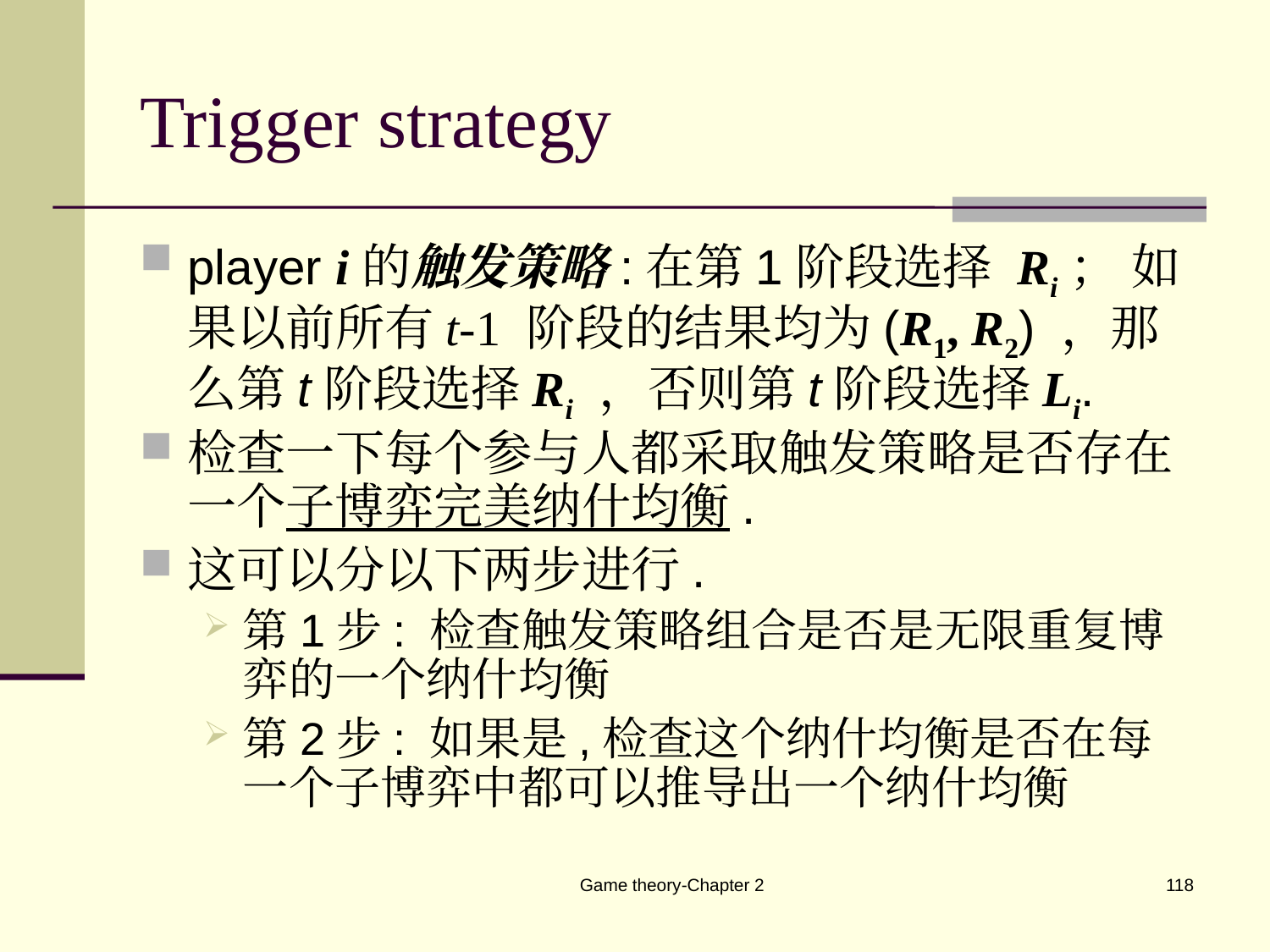

# Trigger strategy
player i的触发策略:在第1阶段选择 Ri； 如果以前所有t-1 阶段的结果均为(R1, R2) ，那么第t阶段选择Ri ，否则第t阶段选择Li.
检查一下每个参与人都采取触发策略是否存在一个子博弈完美纳什均衡.
这可以分以下两步进行.
第1步: 检查触发策略组合是否是无限重复博弈的一个纳什均衡
第2步: 如果是,检查这个纳什均衡是否在每一个子博弈中都可以推导出一个纳什均衡
Game theory-Chapter 2
118